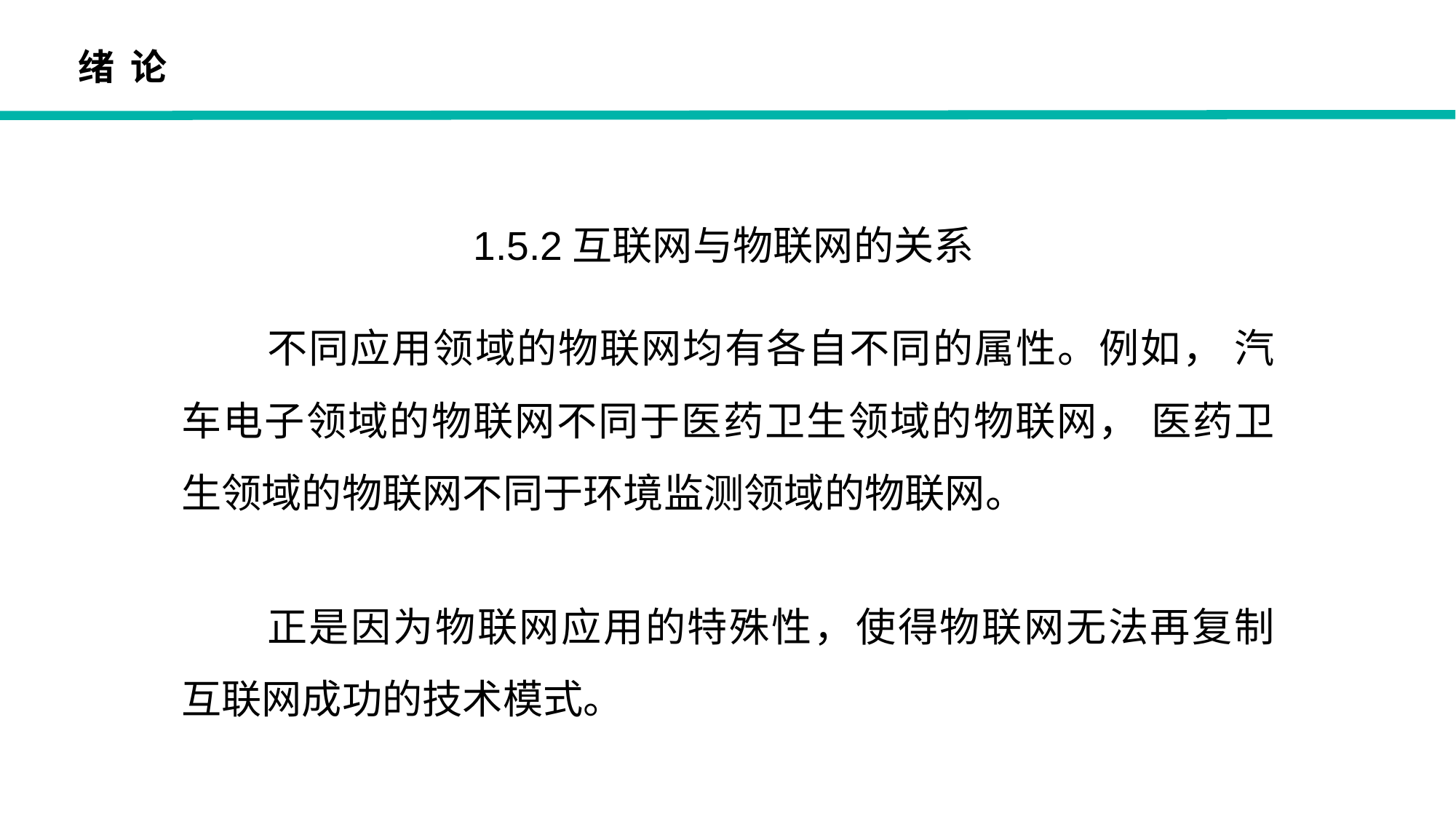

1.5.2互联网与物联网的关系
不同应用领域的物联网均有各自不同的属性。例如， 汽车电子领域的物联网不同于医药卫生领域的物联网， 医药卫生领域的物联网不同于环境监测领域的物联网。
正是因为物联网应用的特殊性，使得物联网无法再复制 互联网成功的技术模式。